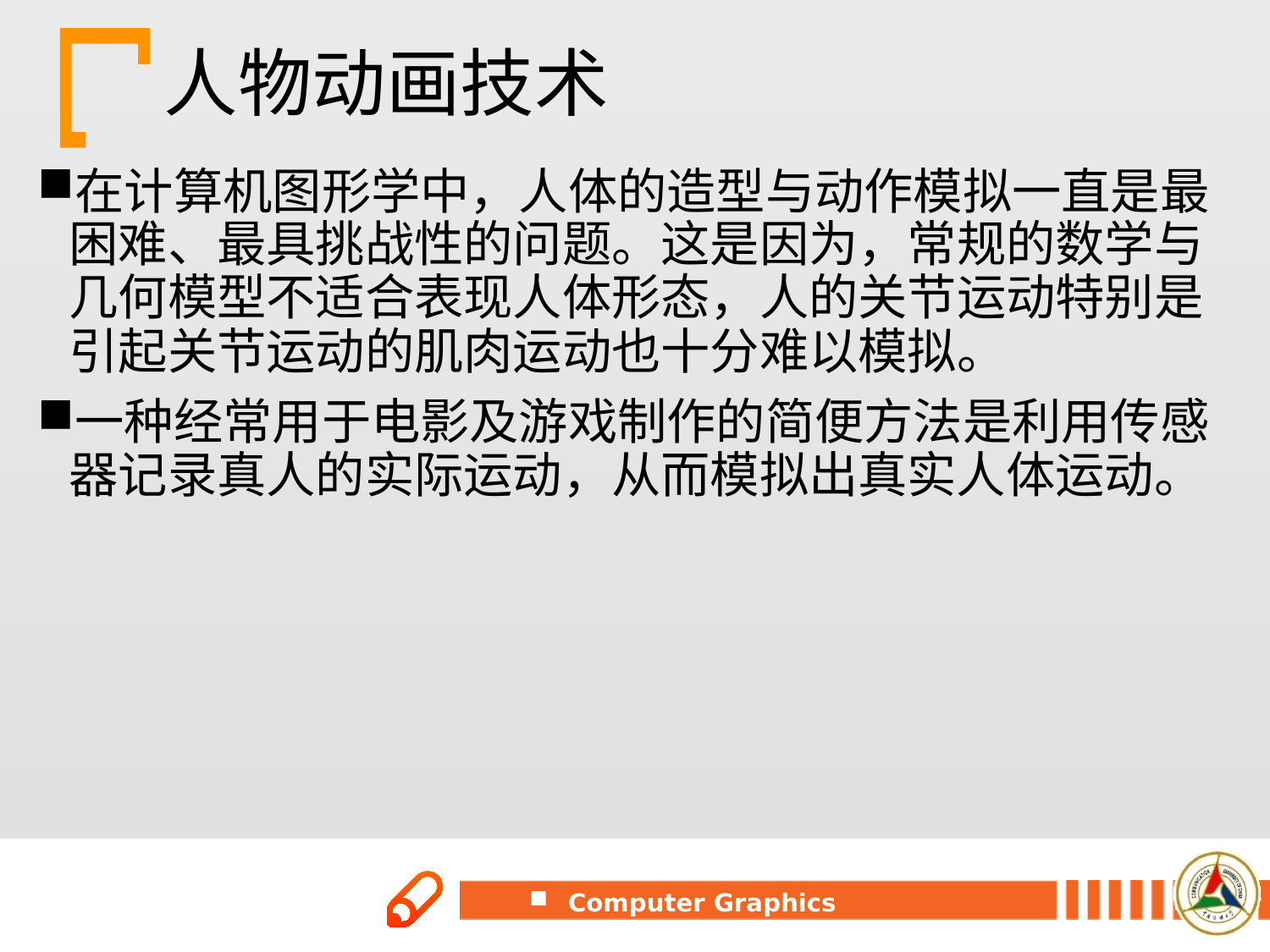

# 人物动画技术
在计算机图形学中，人体的造型与动作模拟一直是最困难、最具挑战性的问题。这是因为，常规的数学与几何模型不适合表现人体形态，人的关节运动特别是引起关节运动的肌肉运动也十分难以模拟。
一种经常用于电影及游戏制作的简便方法是利用传感器记录真人的实际运动，从而模拟出真实人体运动。